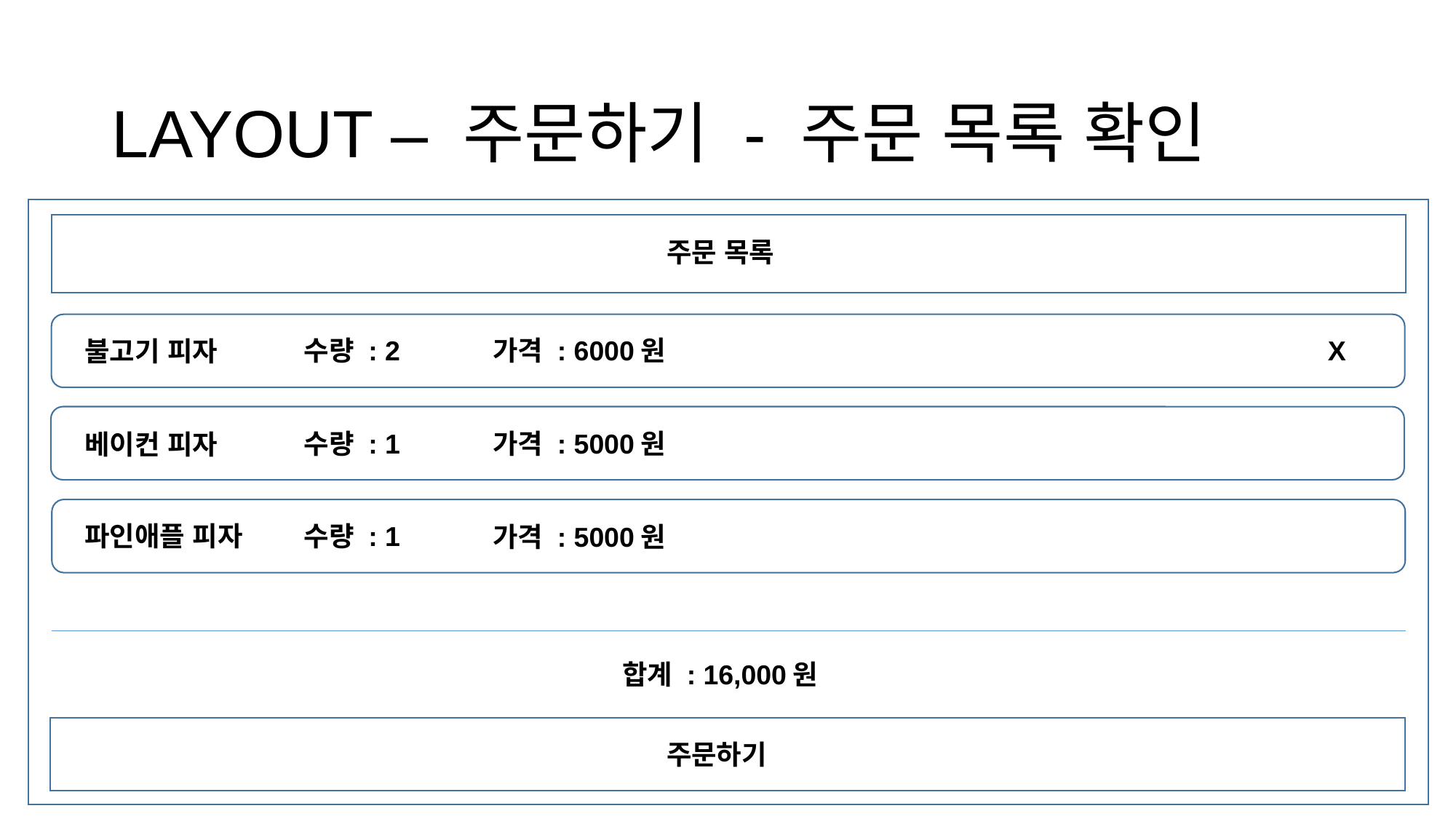

# LAYOUT – 주문하기 - 주문 목록 확인

주문 목록
22
수량 : 2
가격 : 6000원
X
불고기 피자
22
가격 : 5000원
수량 : 1
베이컨 피자
22
수량 : 1
파인애플 피자
가격 : 5000원
합계 : 16,000원

주문하기